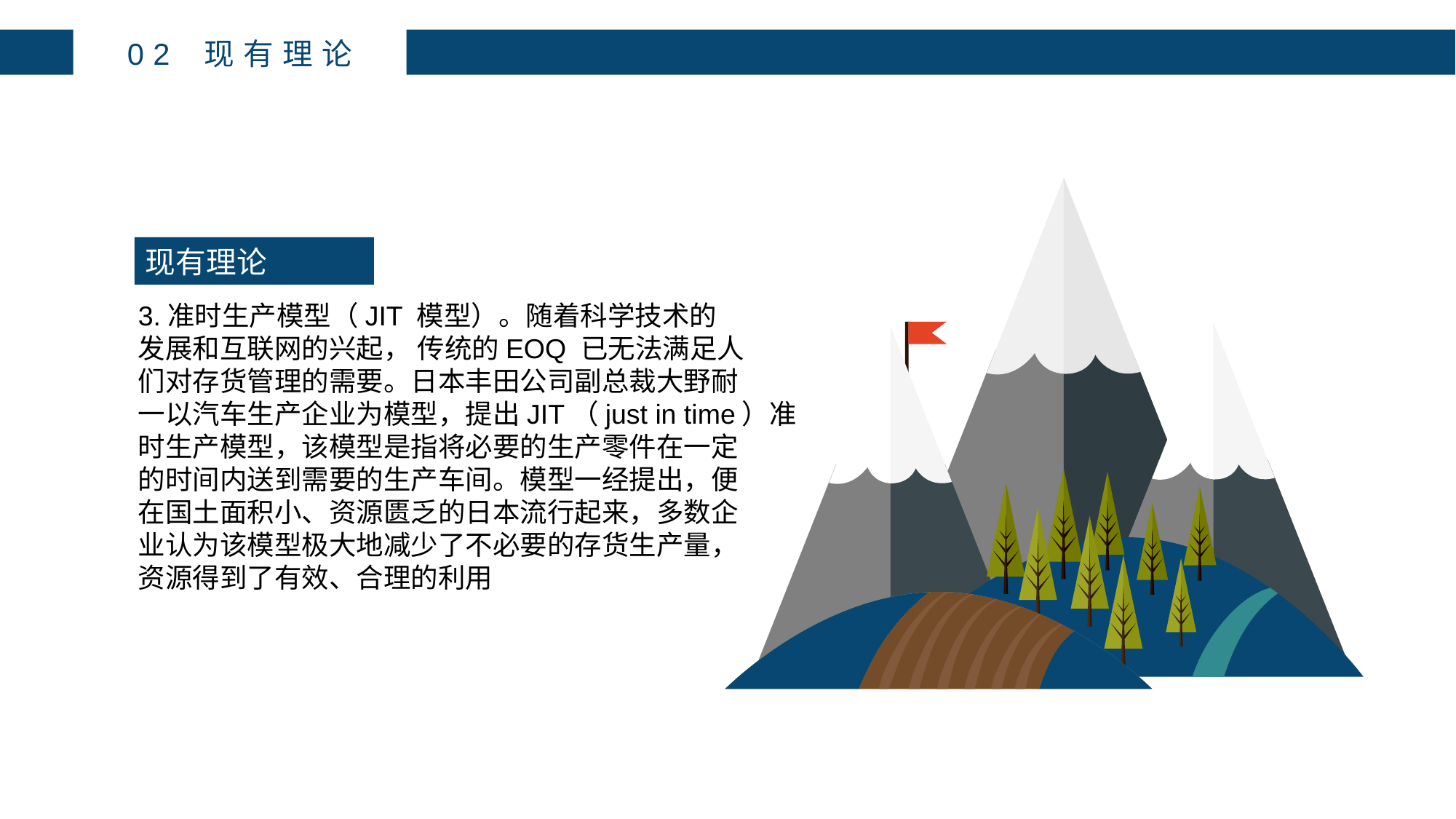

02 现有理论

现有理论
3.准时生产模型（JIT 模型）。随着科学技术的
发展和互联网的兴起， 传统的EOQ 已无法满足人
们对存货管理的需要。日本丰田公司副总裁大野耐
一以汽车生产企业为模型，提出JIT（just in time）准
时生产模型，该模型是指将必要的生产零件在一定
的时间内送到需要的生产车间。模型一经提出，便
在国土面积小、资源匮乏的日本流行起来，多数企
业认为该模型极大地减少了不必要的存货生产量，
资源得到了有效、合理的利用